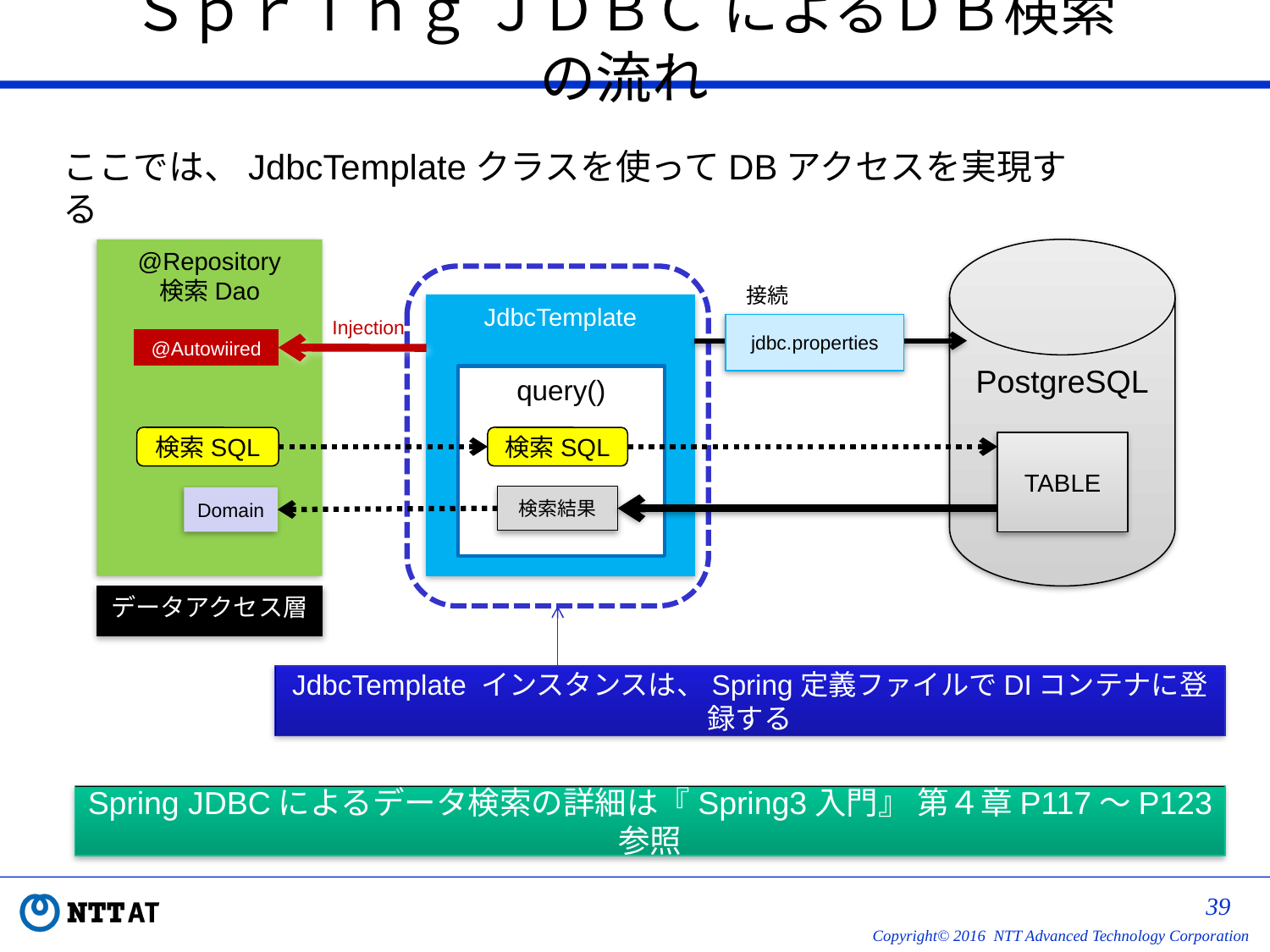

# Ｓｐｒｉｎｇ ＪＤＢＣ によるＤＢ検索の流れ
ここでは、JdbcTemplateクラスを使ってDBアクセスを実現する
@Repository
検索Dao
PostgreSQL

接続
JdbcTemplate
Injection
jdbc.properties
@Autowiired
query()
検索SQL
検索SQL
TABLE
検索結果
Domain
データアクセス層
JdbcTemplate インスタンスは、Spring定義ファイルでDIコンテナに登録する
Spring JDBCによるデータ検索の詳細は『Spring3入門』 第４章P117～P123 参照
39